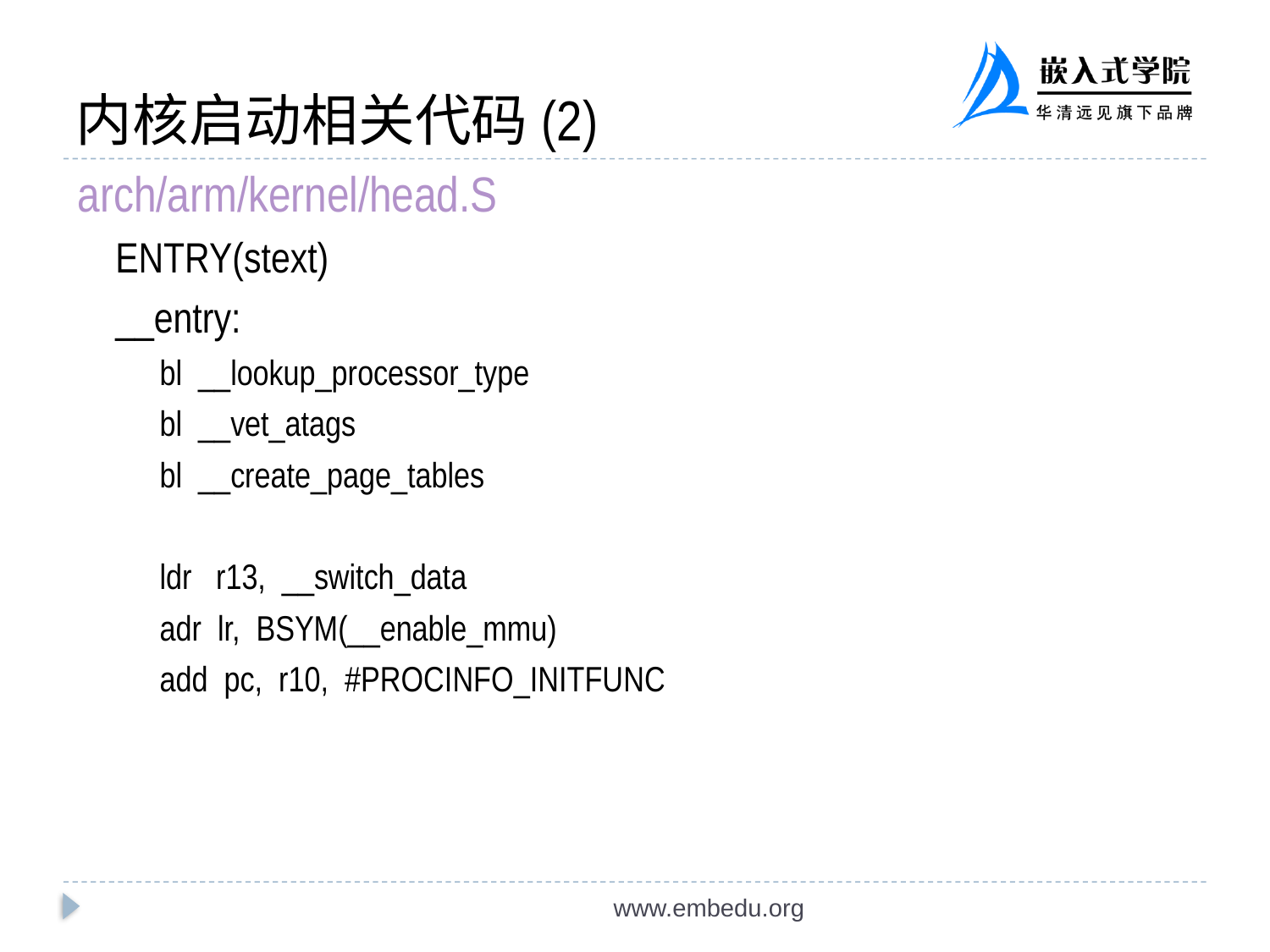

# 内核启动相关代码(2)‏
arch/arm/kernel/head.S
ENTRY(stext)‏
__entry:
bl  __lookup_processor_type
bl  __vet_atags
bl  __create_page_tables

ldr   r13,  __switch_data
adr  lr,  BSYM(__enable_mmu)
add  pc,  r10,  #PROCINFO_INITFUNC
www.embedu.org